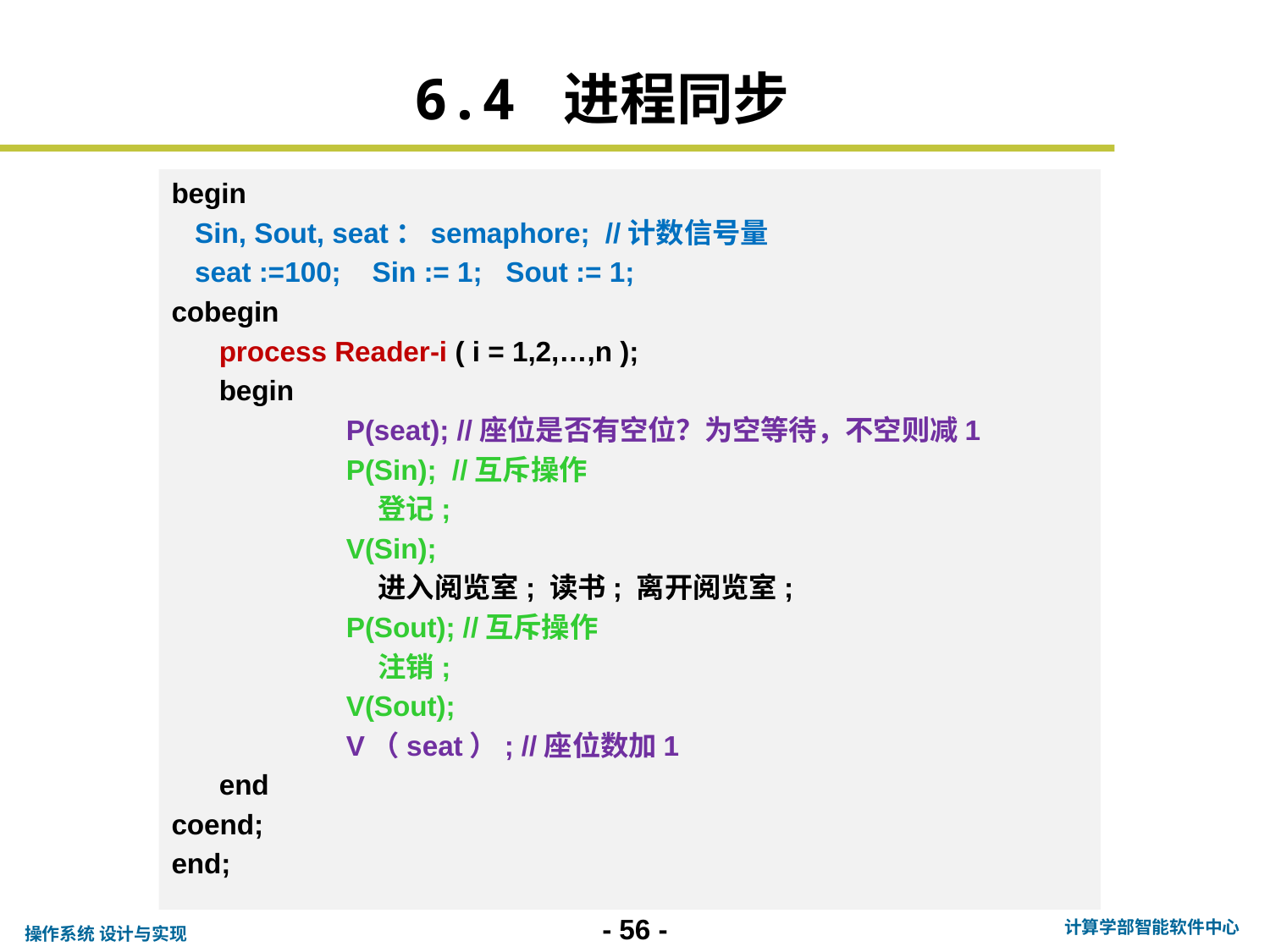

6.4 进程同步
begin
   Sin, Sout, seat：semaphore;  //计数信号量
   seat :=100;    Sin := 1;   Sout := 1;
cobegin
	process Reader-i ( i = 1,2,…,n );
	begin
		P(seat); //座位是否有空位？为空等待，不空则减1
		P(Sin);  //互斥操作
		    登记;
		V(Sin);
		    进入阅览室; 读书; 离开阅览室;
		P(Sout); //互斥操作
		    注销;
		V(Sout);
		V（seat）; //座位数加1
	end
coend;
end;